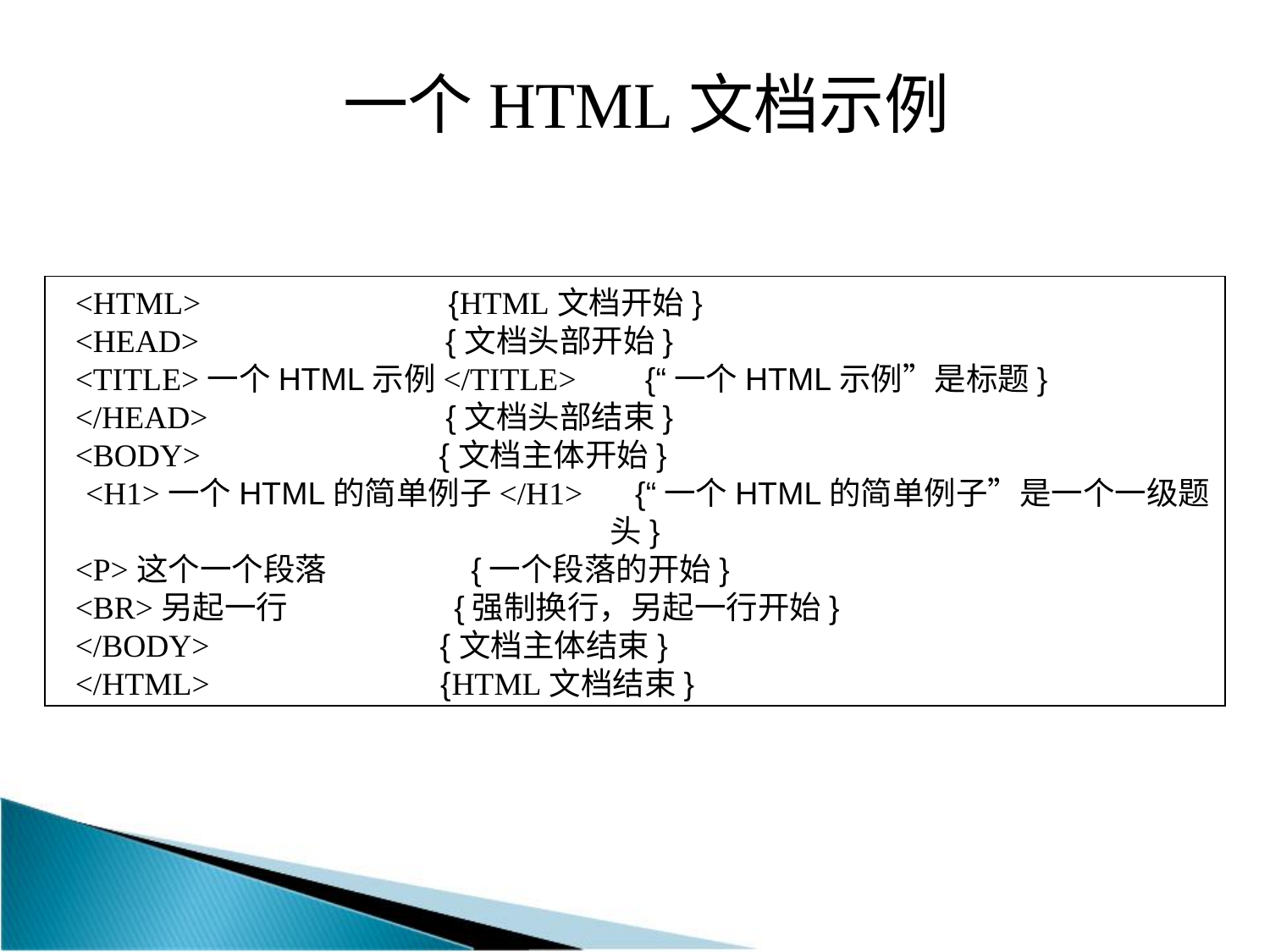

一个HTML文档示例

<HTML>                            {HTML文档开始}
<HEAD>                            {文档头部开始}
<TITLE>一个HTML示例</TITLE>        {“一个HTML示例”是标题}
</HEAD>                           {文档头部结束}
<BODY>                           {文档主体开始}
 <H1>一个HTML的简单例子</H1>      {“一个HTML的简单例子”是一个一级题头}
<P>这个一个段落                   {一个段落的开始}
<BR>另起一行                      {强制换行，另起一行开始}
</BODY>                          {文档主体结束}
</HTML>                          {HTML文档结束}